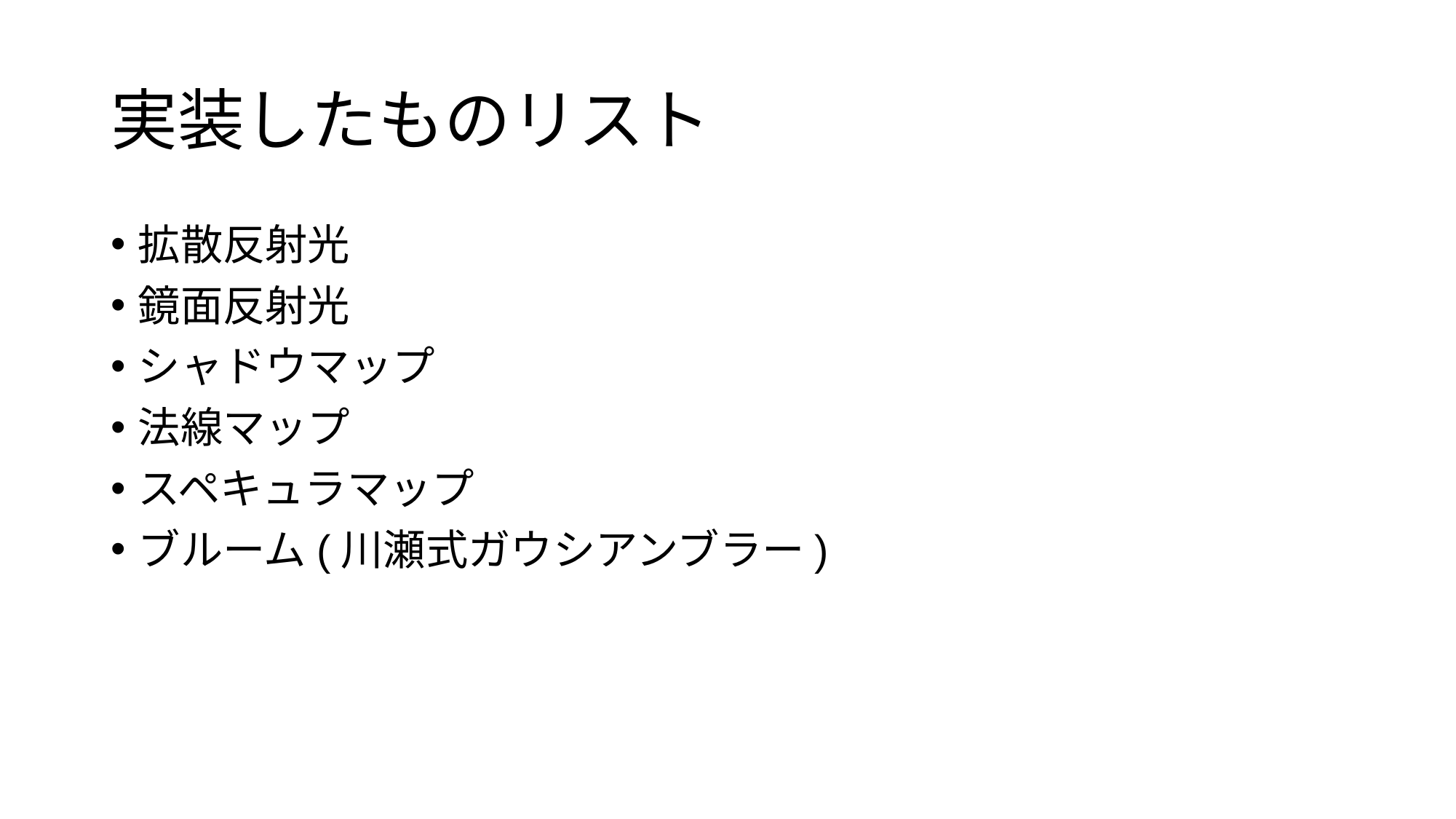

# 実装したものリスト
拡散反射光
鏡面反射光
シャドウマップ
法線マップ
スペキュラマップ
ブルーム(川瀬式ガウシアンブラー)